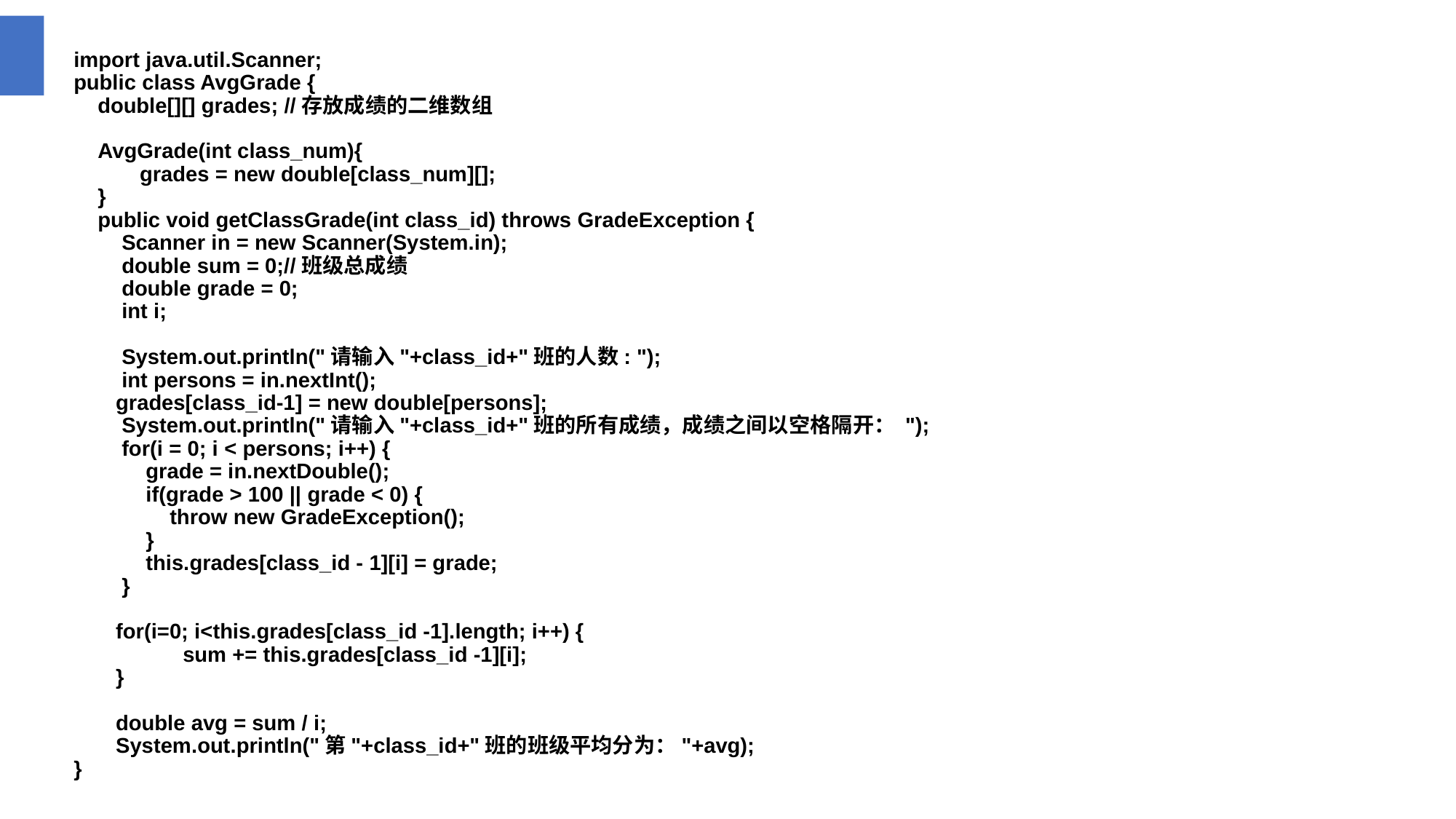

import java.util.Scanner;
public class AvgGrade {
    double[][] grades; //存放成绩的二维数组

    AvgGrade(int class_num){
           grades = new double[class_num][];
    }
    public void getClassGrade(int class_id) throws GradeException {
        Scanner in = new Scanner(System.in);
        double sum = 0;//班级总成绩
        double grade = 0;
        int i;

        System.out.println("请输入"+class_id+"班的人数: ");
        int persons = in.nextInt();
       grades[class_id-1] = new double[persons];
        System.out.println("请输入"+class_id+"班的所有成绩，成绩之间以空格隔开： ");
        for(i = 0; i < persons; i++) {
            grade = in.nextDouble();
            if(grade > 100 || grade < 0) {
                throw new GradeException();
            }
            this.grades[class_id - 1][i] = grade;
        }

       for(i=0; i<this.grades[class_id -1].length; i++) {
	sum += this.grades[class_id -1][i];
       }

       double avg = sum / i;
       System.out.println("第"+class_id+"班的班级平均分为："+avg);
}